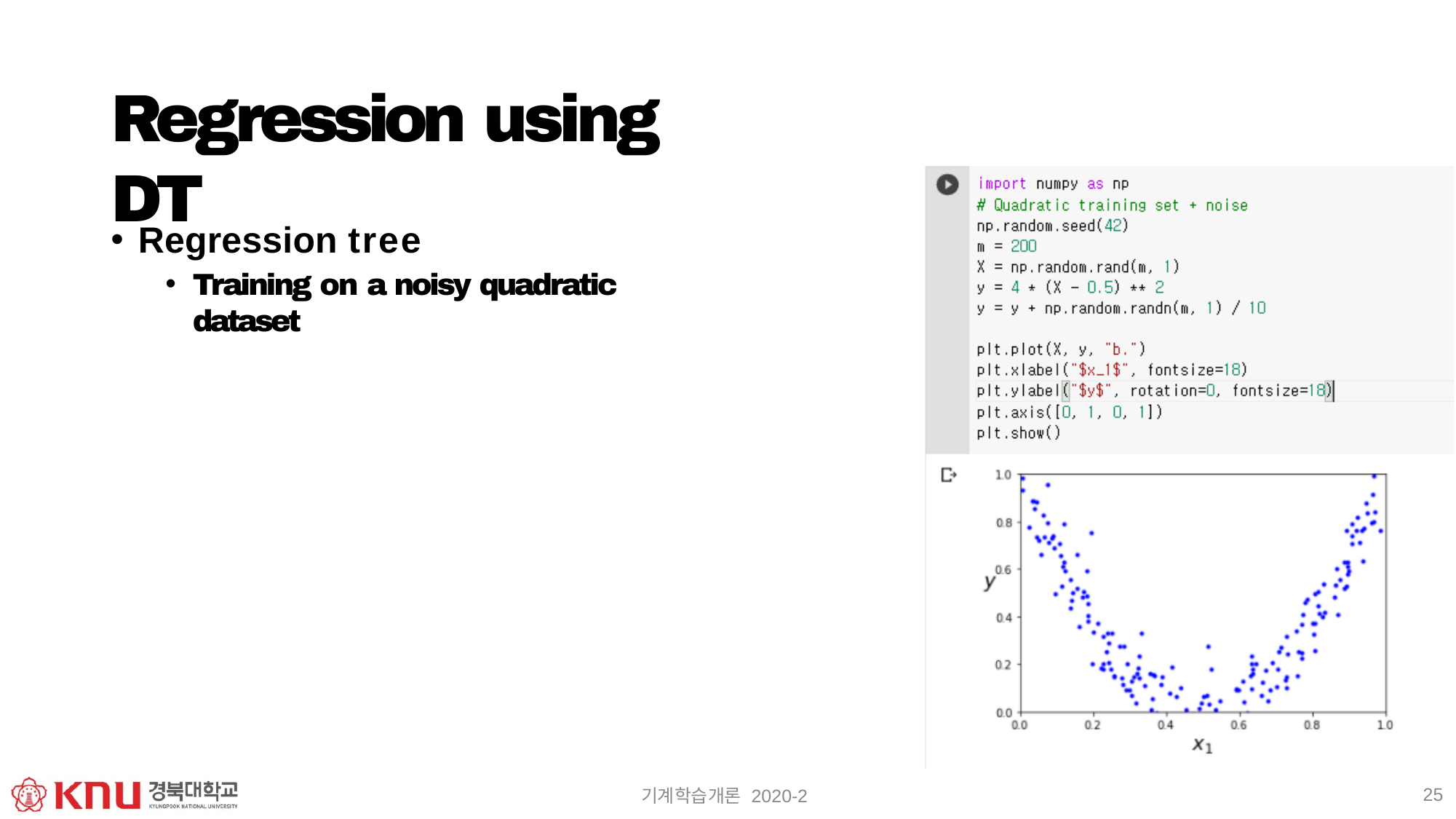

# Regression using DT

Regression tree
Training on a noisy quadratic dataset
25
기계학습개론 2020-2